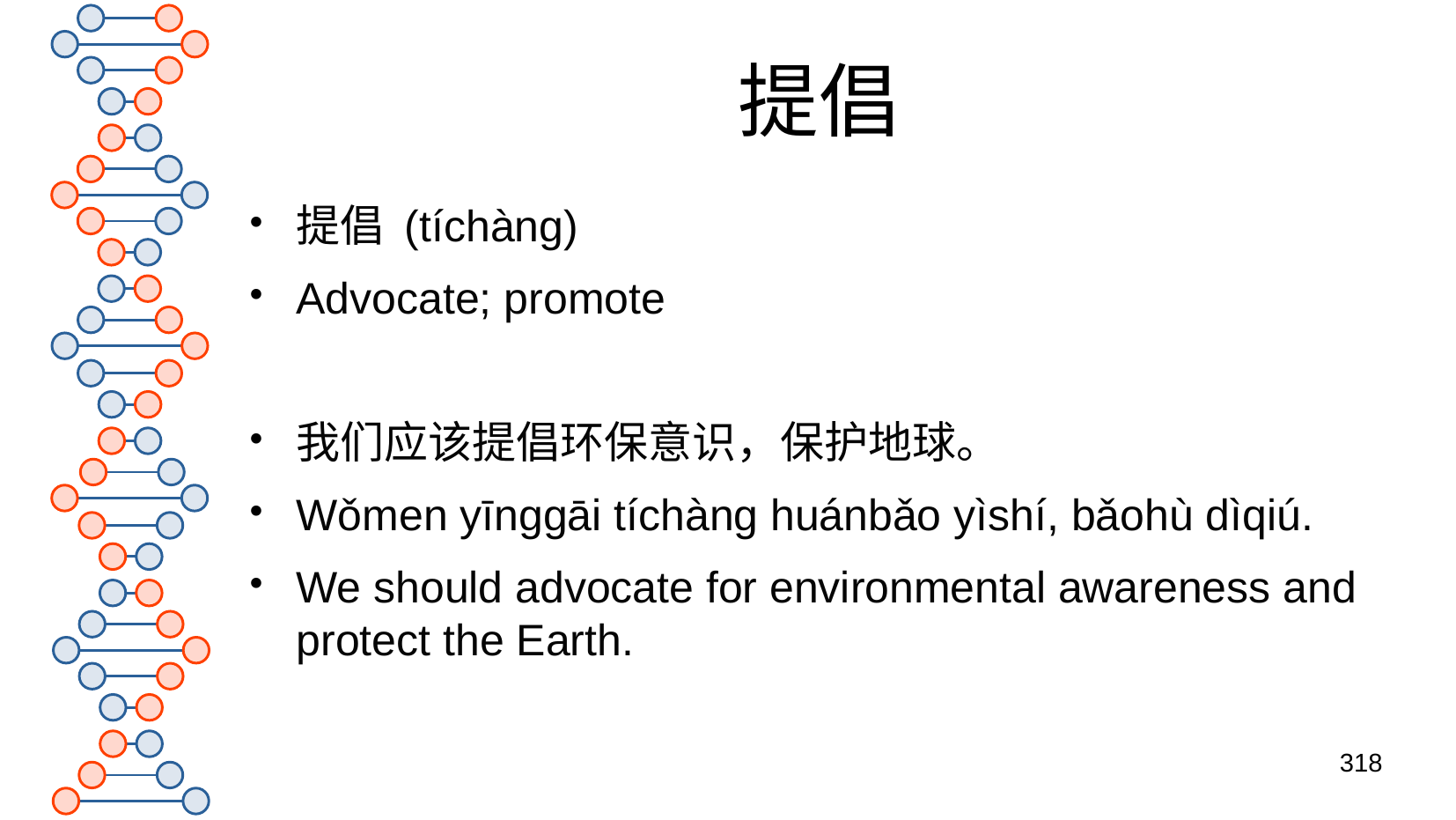

# 提倡
提倡 (tíchàng)
Advocate; promote

我们应该提倡环保意识，保护地球。
Wǒmen yīnggāi tíchàng huánbǎo yìshí, bǎohù dìqiú.
We should advocate for environmental awareness and protect the Earth.

318